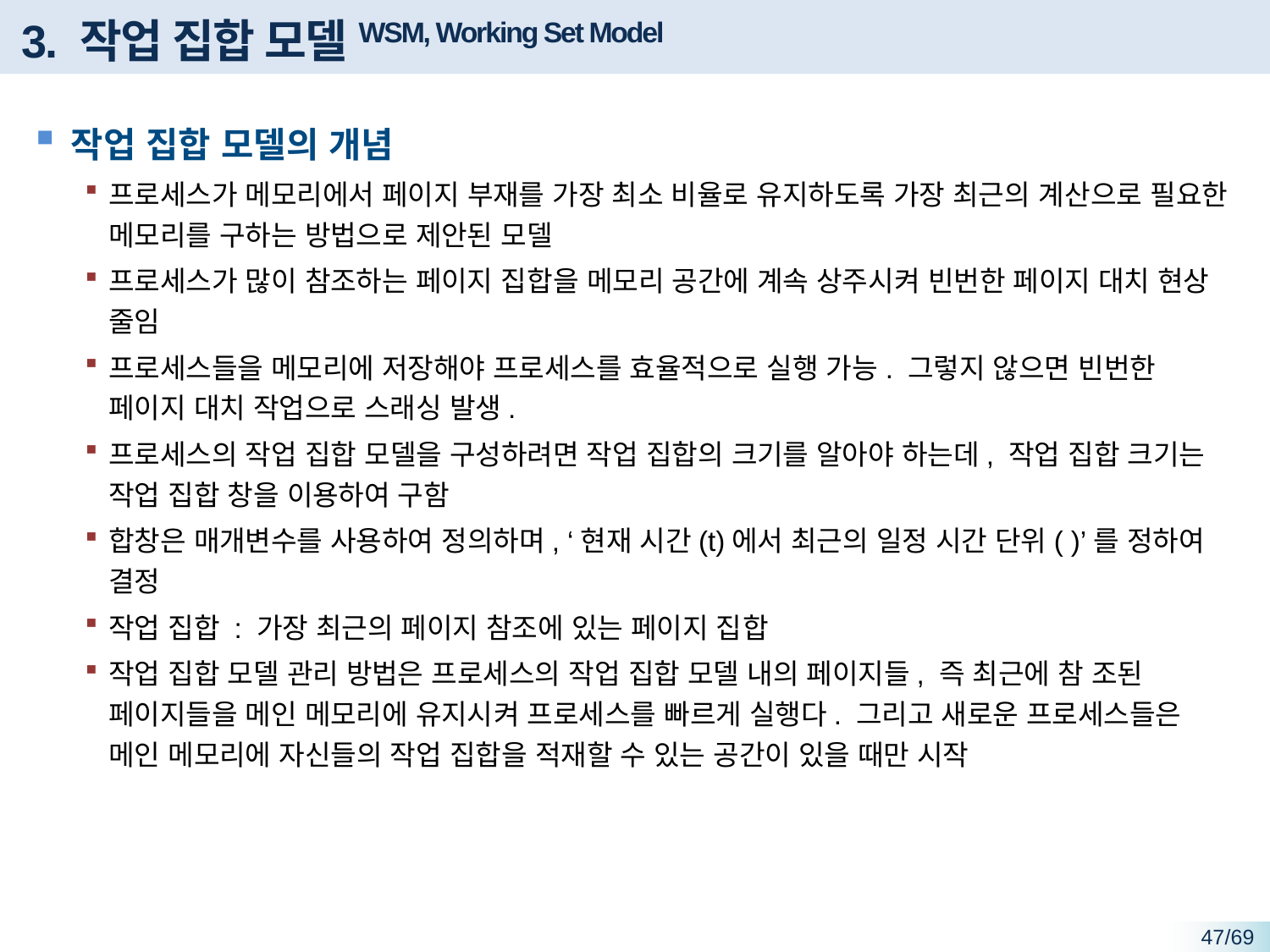

# 3. 작업 집합 모델WSM, Working Set Model
작업 집합 모델의 개념
프로세스가 메모리에서 페이지 부재를 가장 최소 비율로 유지하도록 가장 최근의 계산으로 필요한 메모리를 구하는 방법으로 제안된 모델
프로세스가 많이 참조하는 페이지 집합을 메모리 공간에 계속 상주시켜 빈번한 페이지 대치 현상 줄임
프로세스들을 메모리에 저장해야 프로세스를 효율적으로 실행 가능. 그렇지 않으면 빈번한 페이지 대치 작업으로 스래싱 발생.
프로세스의 작업 집합 모델을 구성하려면 작업 집합의 크기를 알아야 하는데, 작업 집합 크기는 작업 집합 창을 이용하여 구함
합창은 매개변수를 사용하여 정의하며, ‘현재 시간(t)에서 최근의 일정 시간 단위( )’를 정하여 결정
작업 집합 : 가장 최근의 페이지 참조에 있는 페이지 집합
작업 집합 모델 관리 방법은 프로세스의 작업 집합 모델 내의 페이지들, 즉 최근에 참 조된 페이지들을 메인 메모리에 유지시켜 프로세스를 빠르게 실행다. 그리고 새로운 프로세스들은 메인 메모리에 자신들의 작업 집합을 적재할 수 있는 공간이 있을 때만 시작